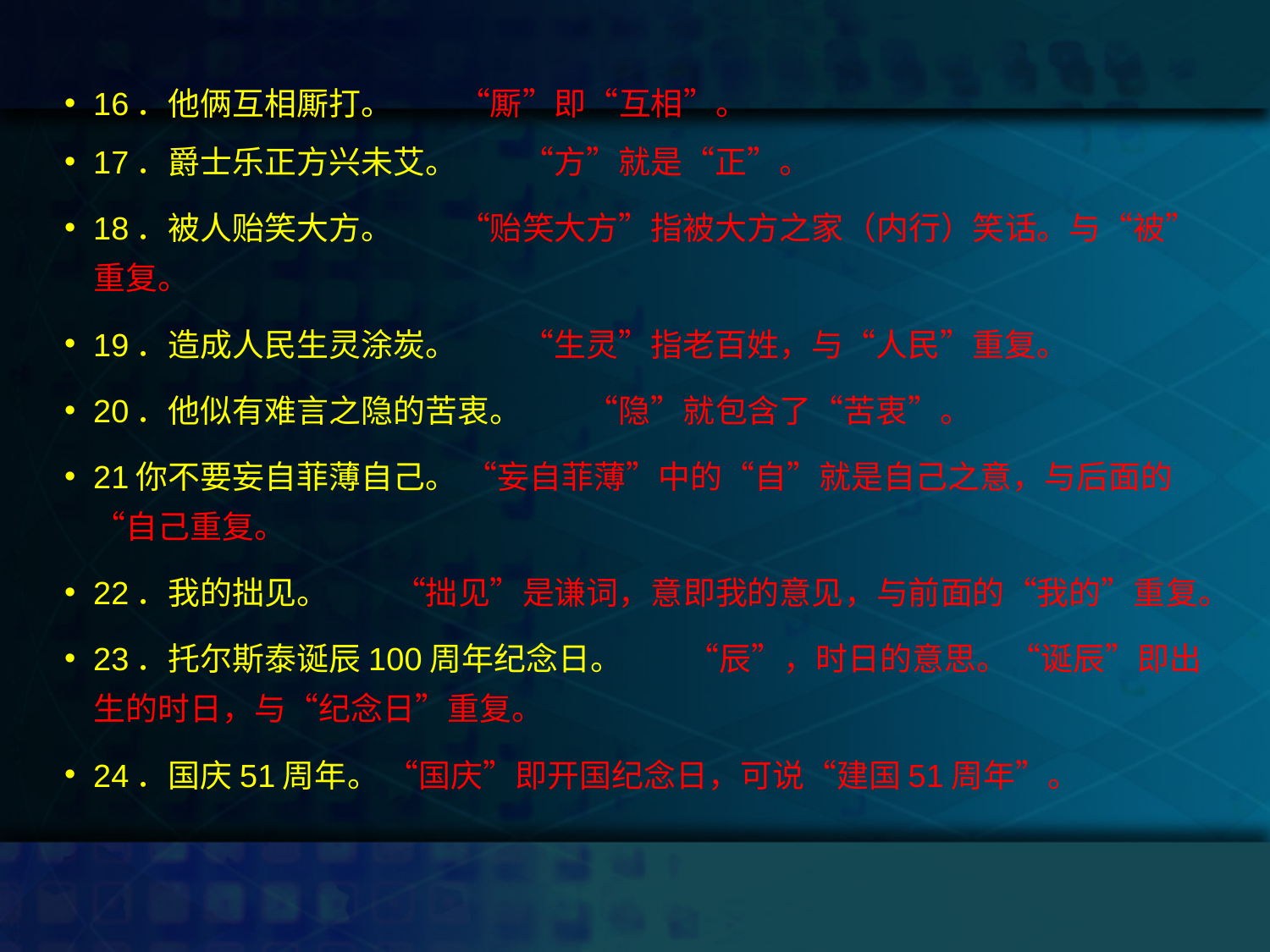

16．他俩互相厮打。　　“厮”即“互相”。
17．爵士乐正方兴未艾。　　“方”就是“正”。
18．被人贻笑大方。　　“贻笑大方”指被大方之家（内行）笑话。与“被”重复。
19．造成人民生灵涂炭。　　“生灵”指老百姓，与“人民”重复。
20．他似有难言之隐的苦衷。　　“隐”就包含了“苦衷”。
21你不要妄自菲薄自己。 “妄自菲薄”中的“自”就是自己之意，与后面的“自己重复。
22．我的拙见。　　“拙见”是谦词，意即我的意见，与前面的“我的”重复。
23．托尔斯泰诞辰100周年纪念日。　　“辰”，时日的意思。“诞辰”即出生的时日，与“纪念日”重复。
24．国庆51周年。 “国庆”即开国纪念日，可说“建国51周年”。